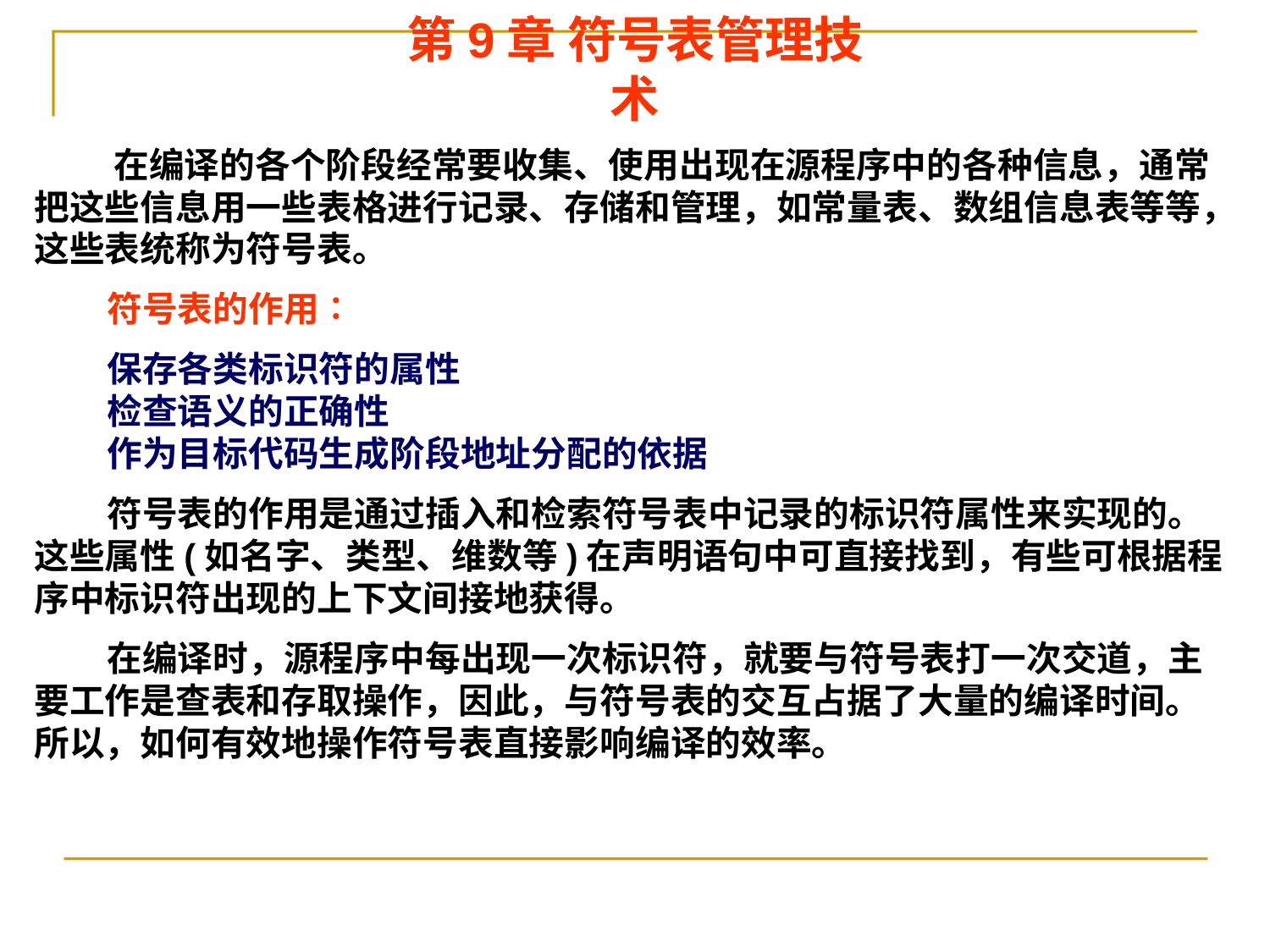

# 第9章 符号表管理技术
          在编译的各个阶段经常要收集、使用出现在源程序中的各种信息，通常把这些信息用一些表格进行记录、存储和管理，如常量表、数组信息表等等，这些表统称为符号表。
        符号表的作用∶
        保存各类标识符的属性
        检查语义的正确性
        作为目标代码生成阶段地址分配的依据
        符号表的作用是通过插入和检索符号表中记录的标识符属性来实现的。这些属性(如名字、类型、维数等)在声明语句中可直接找到，有些可根据程序中标识符出现的上下文间接地获得。
        在编译时，源程序中每出现一次标识符，就要与符号表打一次交道，主要工作是查表和存取操作，因此，与符号表的交互占据了大量的编译时间。所以，如何有效地操作符号表直接影响编译的效率。